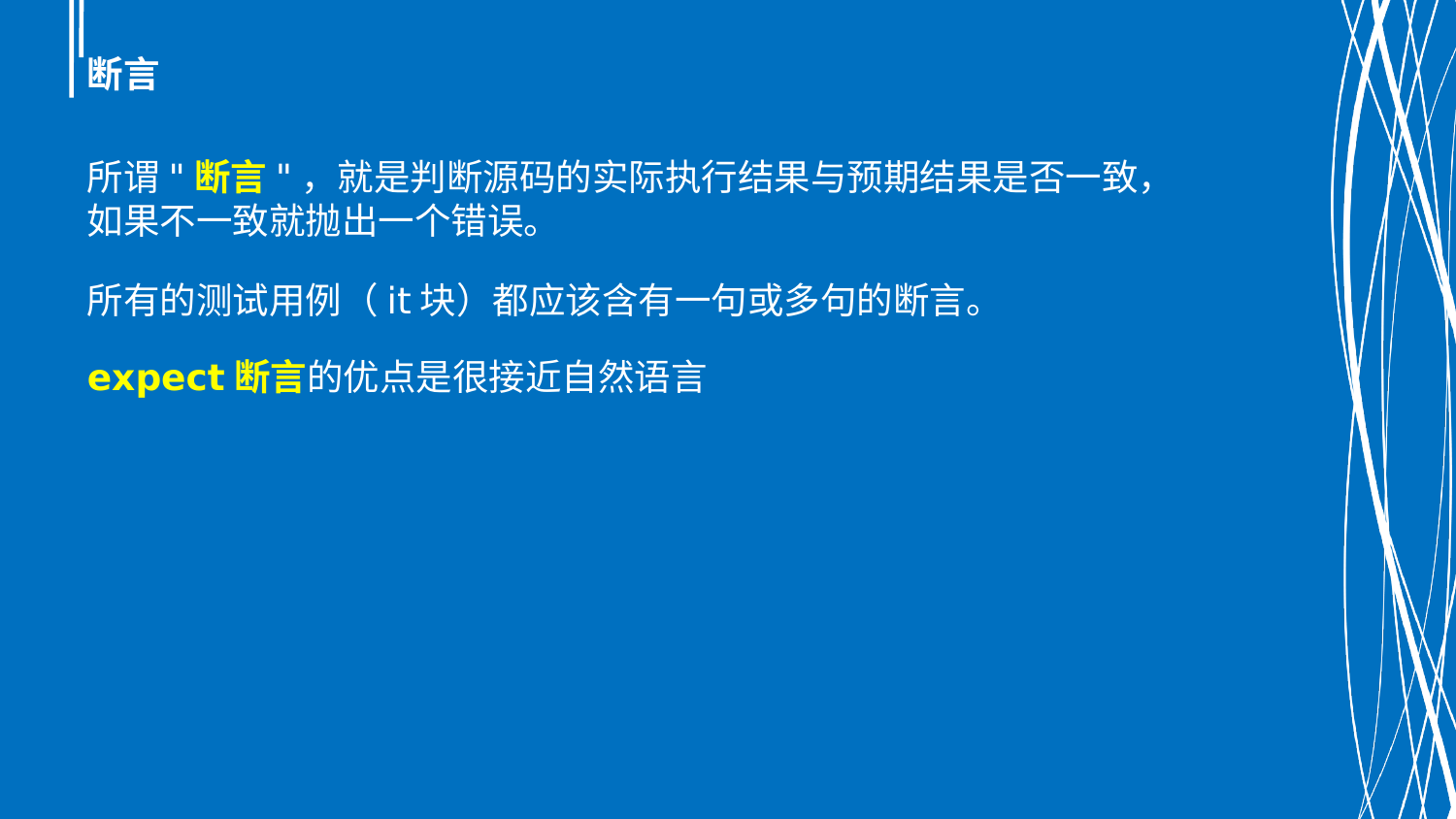

# 断言
所谓"断言"，就是判断源码的实际执行结果与预期结果是否一致，如果不一致就抛出一个错误。
所有的测试用例（it块）都应该含有一句或多句的断言。
expect断言的优点是很接近自然语言